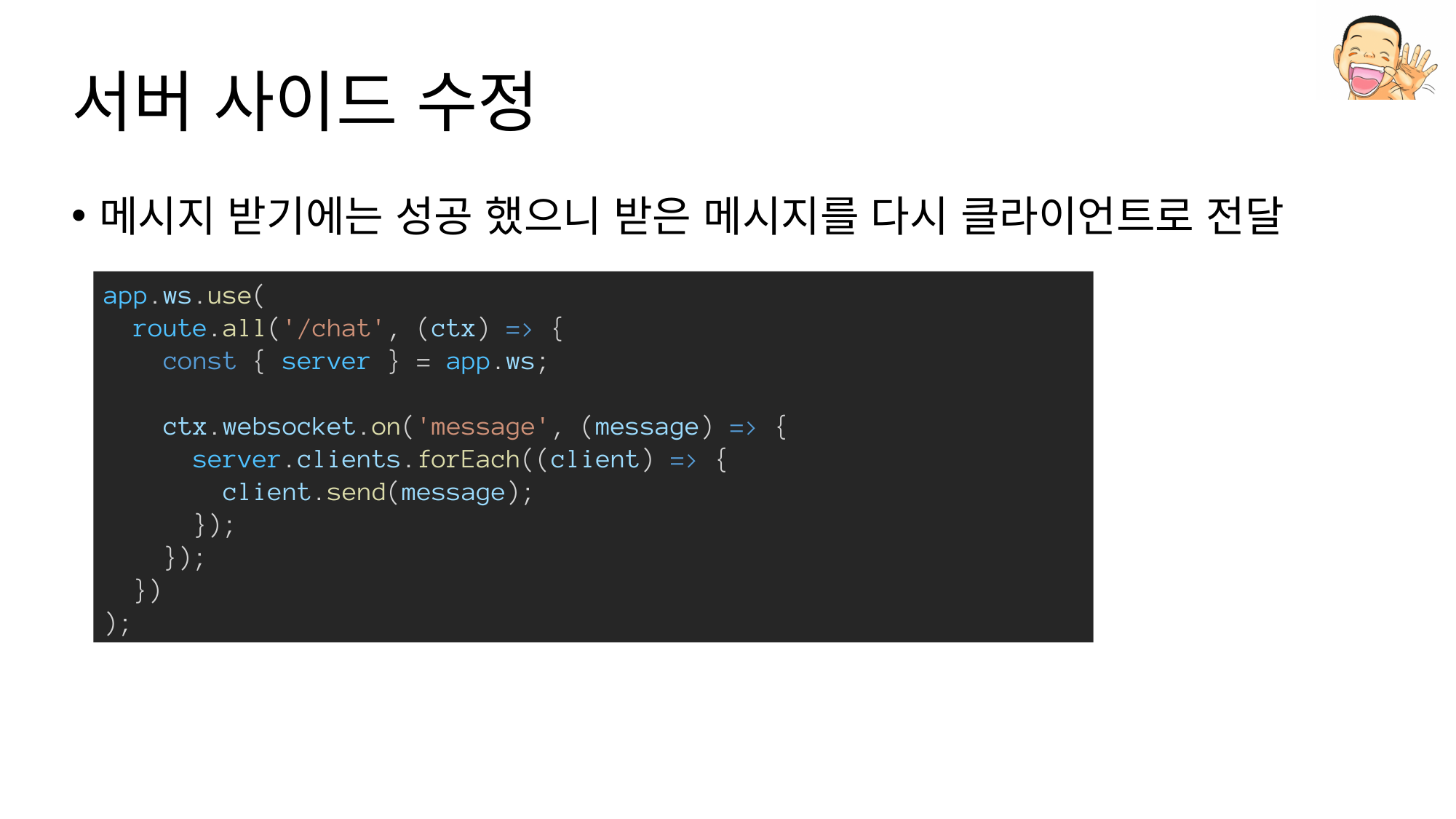

# 서버 사이드 수정
메시지 받기에는 성공 했으니 받은 메시지를 다시 클라이언트로 전달
app.ws.use(
  route.all('/chat', (ctx) => {
    const { server } = app.ws;
    ctx.websocket.on('message', (message) => {
      server.clients.forEach((client) => {
        client.send(message);
      });
    });
  })
);